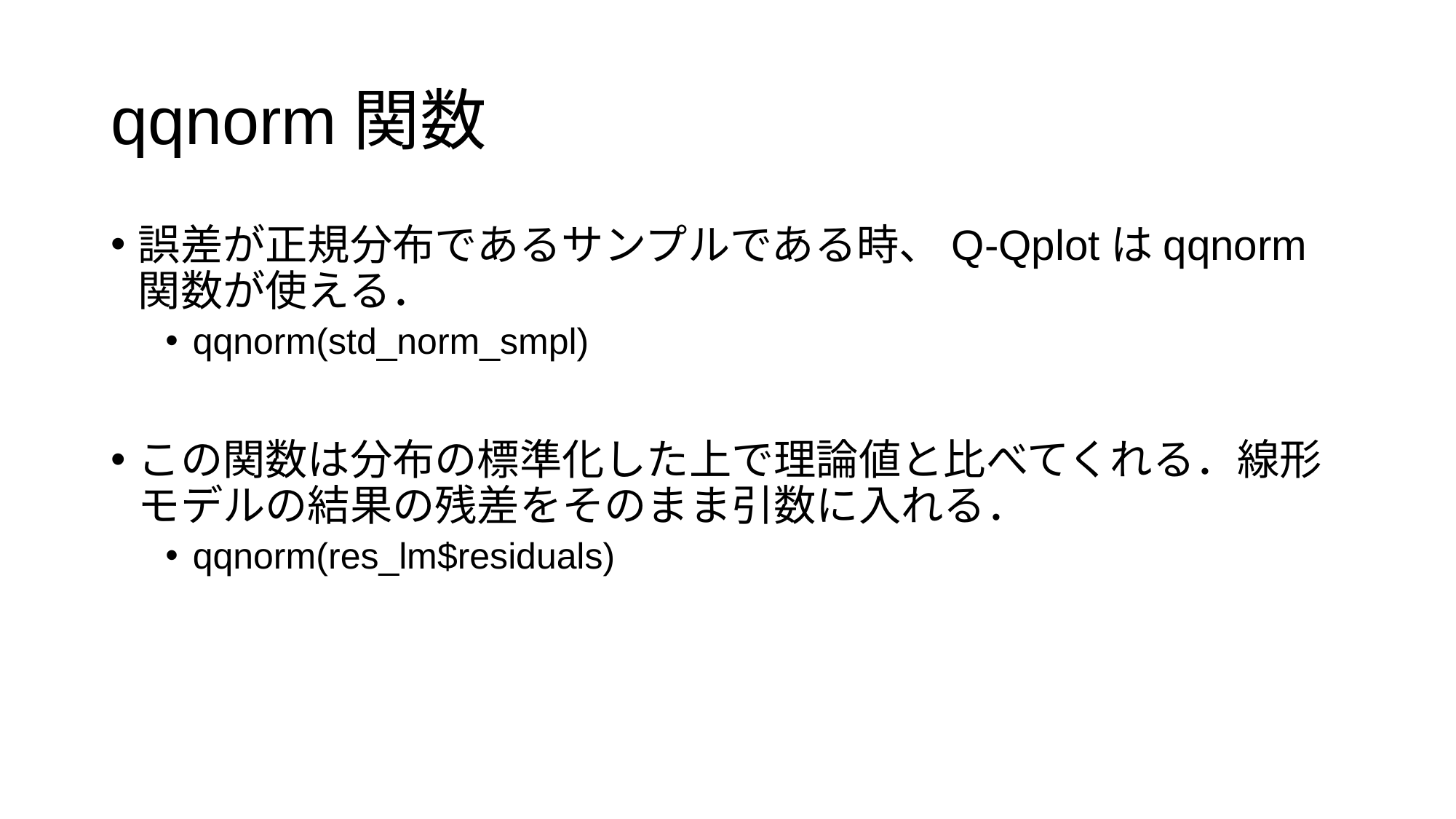

# qqnorm関数
誤差が正規分布であるサンプルである時、Q-Qplotはqqnorm関数が使える．
qqnorm(std_norm_smpl)

この関数は分布の標準化した上で理論値と比べてくれる．線形モデルの結果の残差をそのまま引数に入れる．
qqnorm(res_lm$residuals)